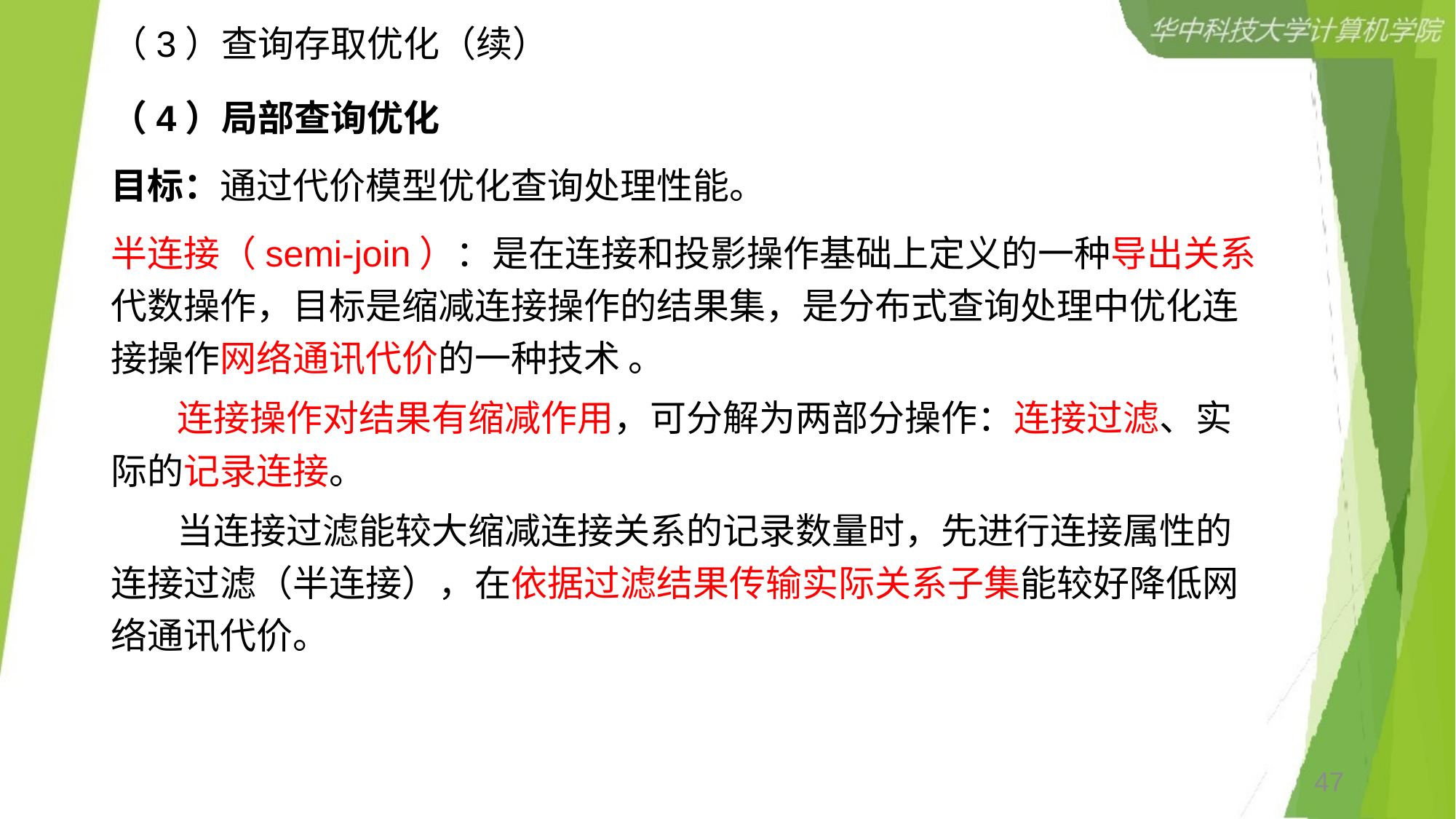

# （3）查询存取优化（续）
（4）局部查询优化
目标：通过代价模型优化查询处理性能。
半连接（semi-join）：是在连接和投影操作基础上定义的一种导出关系代数操作，目标是缩减连接操作的结果集，是分布式查询处理中优化连接操作网络通讯代价的一种技术 。
       连接操作对结果有缩减作用，可分解为两部分操作：连接过滤、实际的记录连接。
       当连接过滤能较大缩减连接关系的记录数量时，先进行连接属性的连接过滤（半连接），在依据过滤结果传输实际关系子集能较好降低网络通讯代价。
47